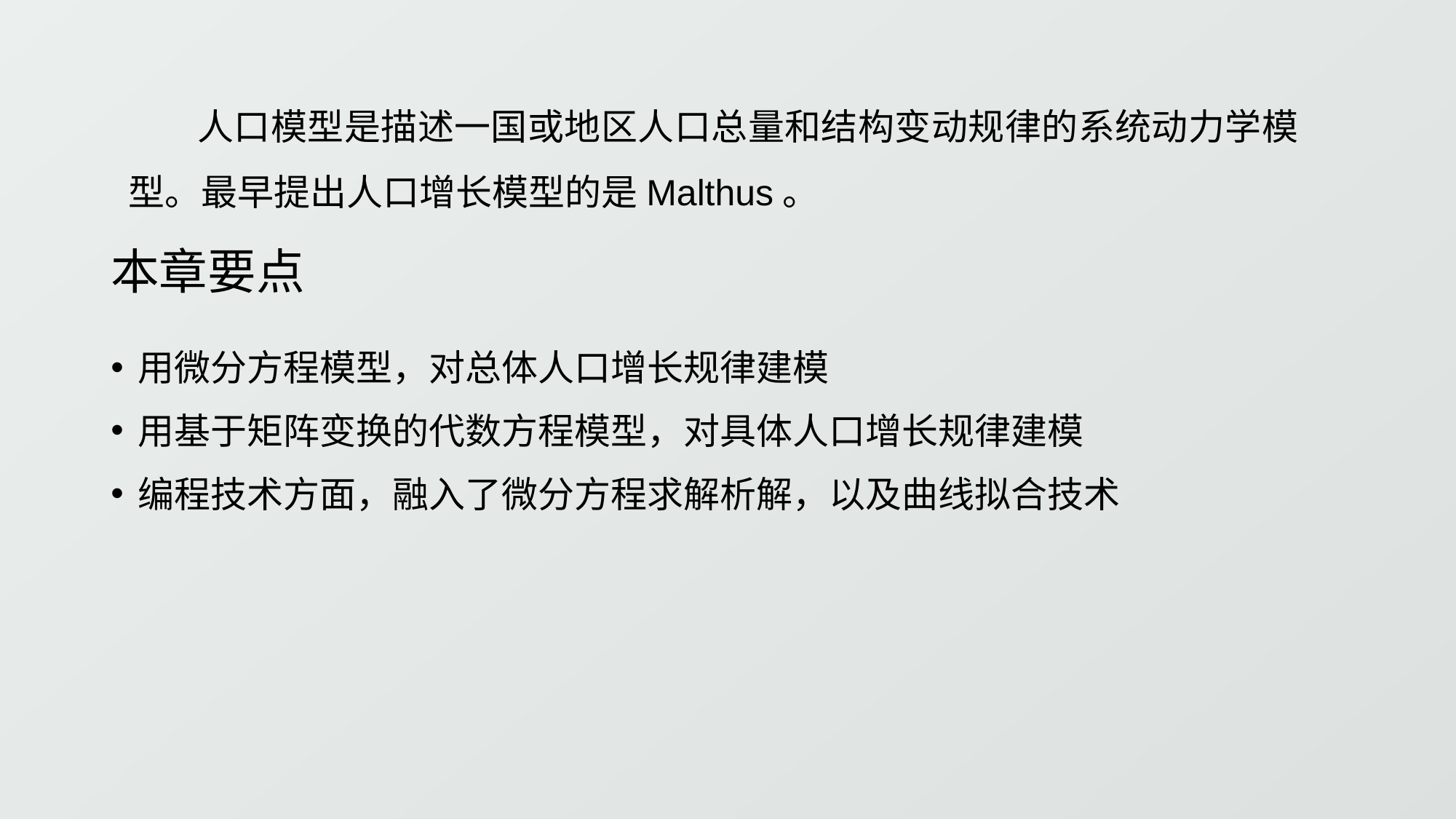

人口模型是描述一国或地区人口总量和结构变动规律的系统动力学模型。最早提出人口增长模型的是Malthus。
# 本章要点
用微分方程模型，对总体人口增长规律建模
用基于矩阵变换的代数方程模型，对具体人口增长规律建模
编程技术方面，融入了微分方程求解析解，以及曲线拟合技术